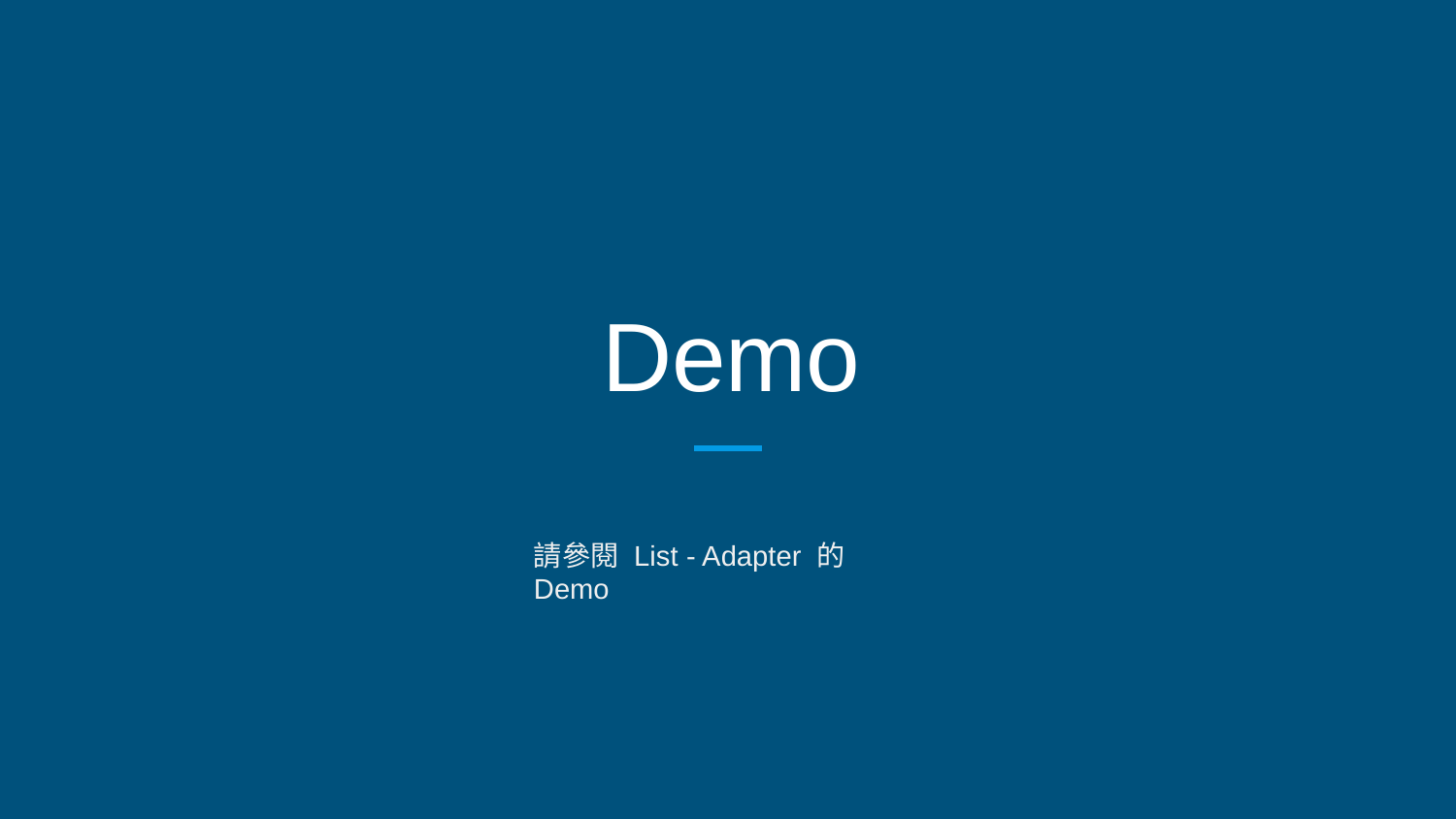

# Demo
請參閱 List - Adapter 的 Demo